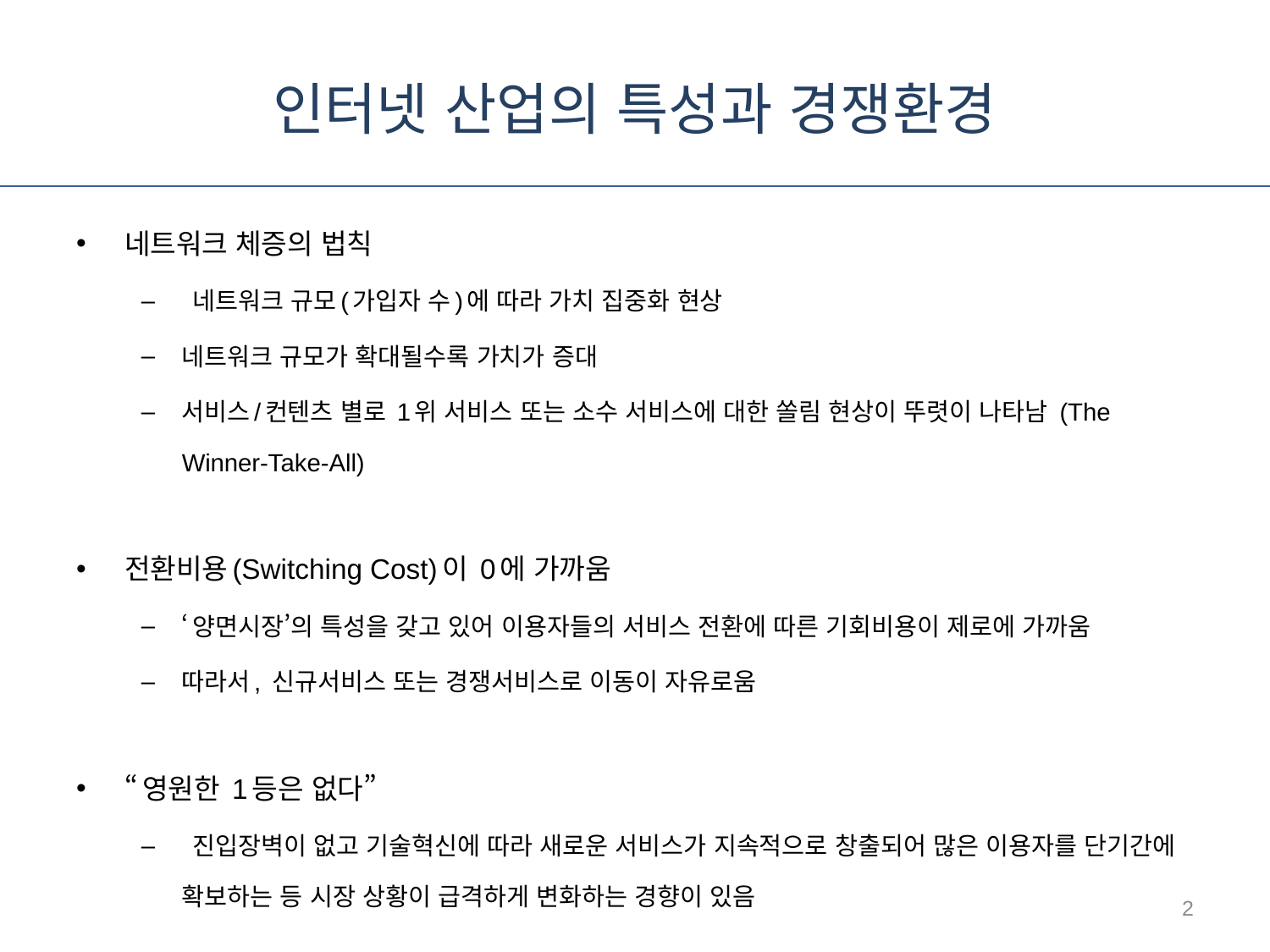

# 인터넷 산업의 특성과 경쟁환경
네트워크 체증의 법칙
 네트워크 규모(가입자 수)에 따라 가치 집중화 현상
네트워크 규모가 확대될수록 가치가 증대
서비스/컨텐츠 별로 1위 서비스 또는 소수 서비스에 대한 쏠림 현상이 뚜렷이 나타남 (The Winner-Take-All)

전환비용(Switching Cost)이 0에 가까움
‘양면시장’의 특성을 갖고 있어 이용자들의 서비스 전환에 따른 기회비용이 제로에 가까움
따라서, 신규서비스 또는 경쟁서비스로 이동이 자유로움

“영원한 1등은 없다”
 진입장벽이 없고 기술혁신에 따라 새로운 서비스가 지속적으로 창출되어 많은 이용자를 단기간에 확보하는 등 시장 상황이 급격하게 변화하는 경향이 있음

2